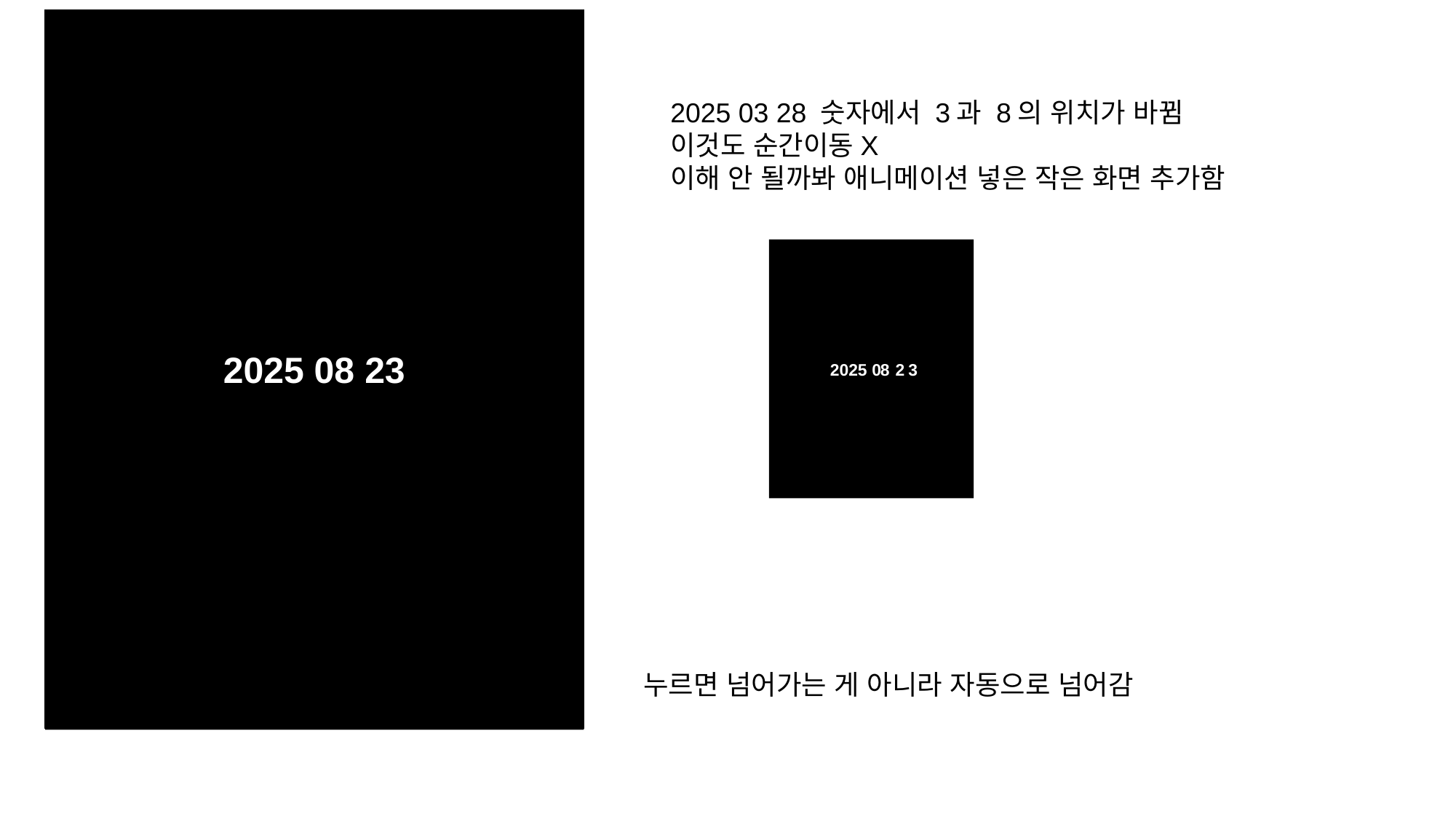

2025 03 28 숫자에서 3과 8의 위치가 바뀜
이것도 순간이동X
이해 안 될까봐 애니메이션 넣은 작은 화면 추가함

2025 08 23
2025 0   2
8
3
누르면 넘어가는 게 아니라 자동으로 넘어감